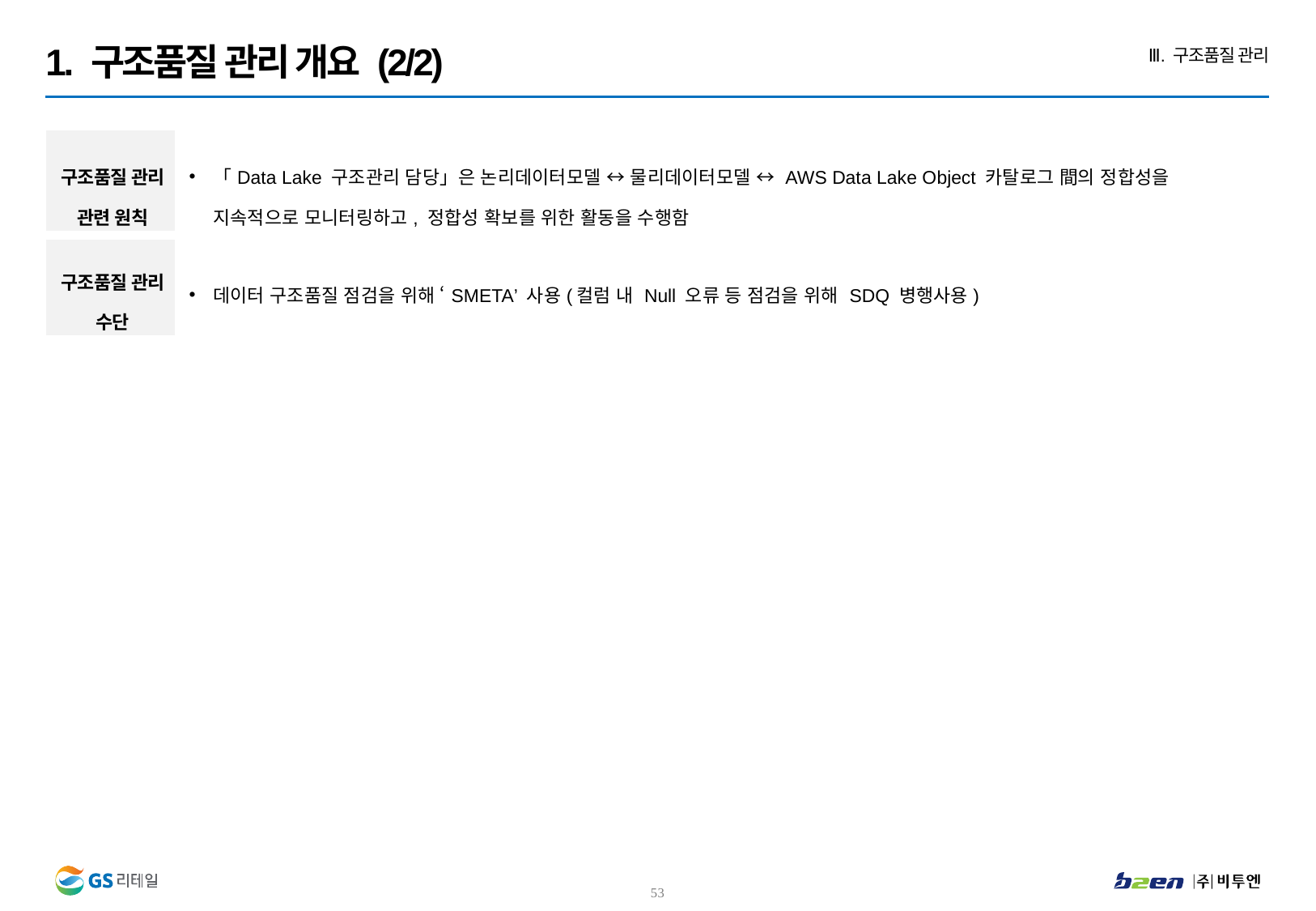

1. 구조품질 관리 개요 (2/2)
Ⅲ. 구조품질 관리
| 구조품질 관리 관련 원칙 | 「Data Lake 구조관리 담당」은 논리데이터모델 ↔ 물리데이터모델 ↔ AWS Data Lake Object 카탈로그 間의 정합성을 지속적으로 모니터링하고, 정합성 확보를 위한 활동을 수행함 |
| --- | --- |
| 구조품질 관리 수단 | 데이터 구조품질 점검을 위해 ‘SMETA’ 사용(컬럼 내 Null 오류 등 점검을 위해 SDQ 병행사용) |
53